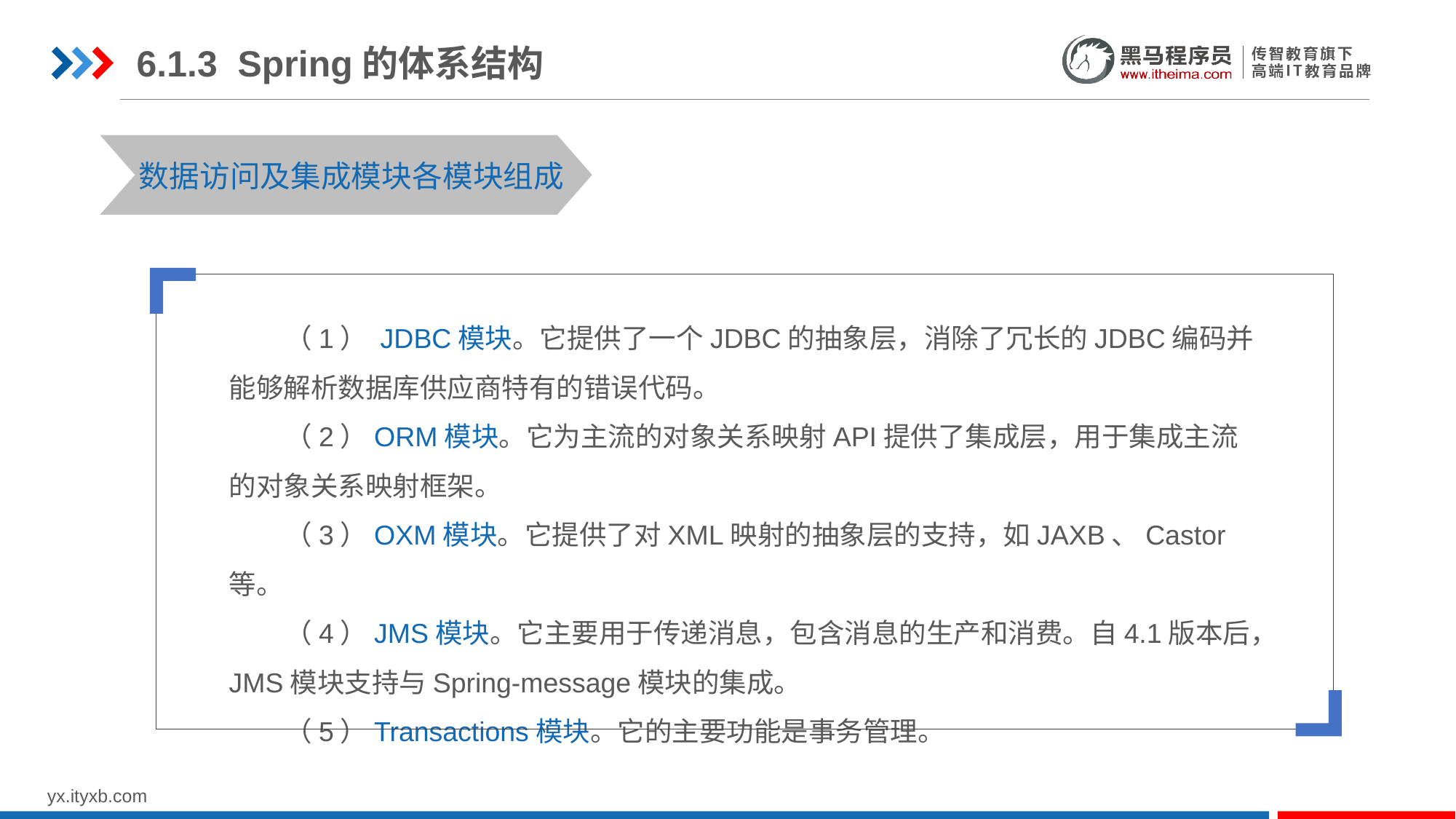

6.1.3  Spring的体系结构

STEP  01
STEP  03
数据访问及集成模块各模块组成

        （1） JDBC模块。它提供了一个JDBC的抽象层，消除了冗长的JDBC编码并能够解析数据库供应商特有的错误代码。
        （2）ORM模块。它为主流的对象关系映射API提供了集成层，用于集成主流的对象关系映射框架。
        （3）OXM模块。它提供了对XML映射的抽象层的支持，如JAXB、Castor等。
        （4）JMS模块。它主要用于传递消息，包含消息的生产和消费。自4.1版本后，JMS模块支持与Spring-message模块的集成。
        （5）Transactions模块。它的主要功能是事务管理。